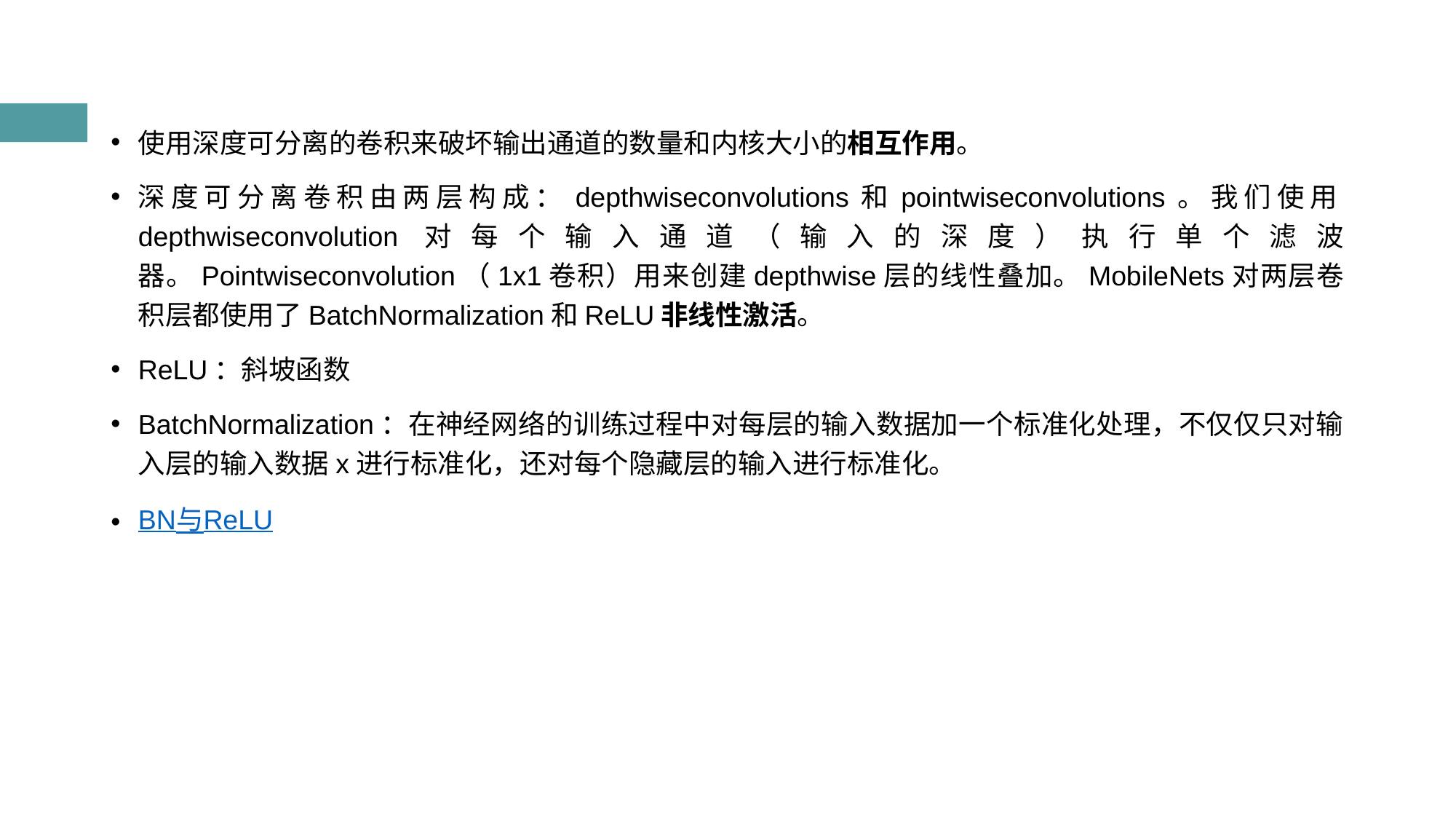

使用深度可分离的卷积来破坏输出通道的数量和内核大小的相互作用。
深度可分离卷积由两层构成：depthwiseconvolutions和pointwiseconvolutions。我们使用depthwiseconvolution对每个输入通道（输入的深度）执行单个滤波器。Pointwiseconvolution（1x1卷积）用来创建depthwise层的线性叠加。MobileNets对两层卷积层都使用了BatchNormalization和ReLU非线性激活。
ReLU：斜坡函数
BatchNormalization：在神经网络的训练过程中对每层的输入数据加一个标准化处理，不仅仅只对输入层的输入数据x进行标准化，还对每个隐藏层的输入进行标准化。
BN与ReLU